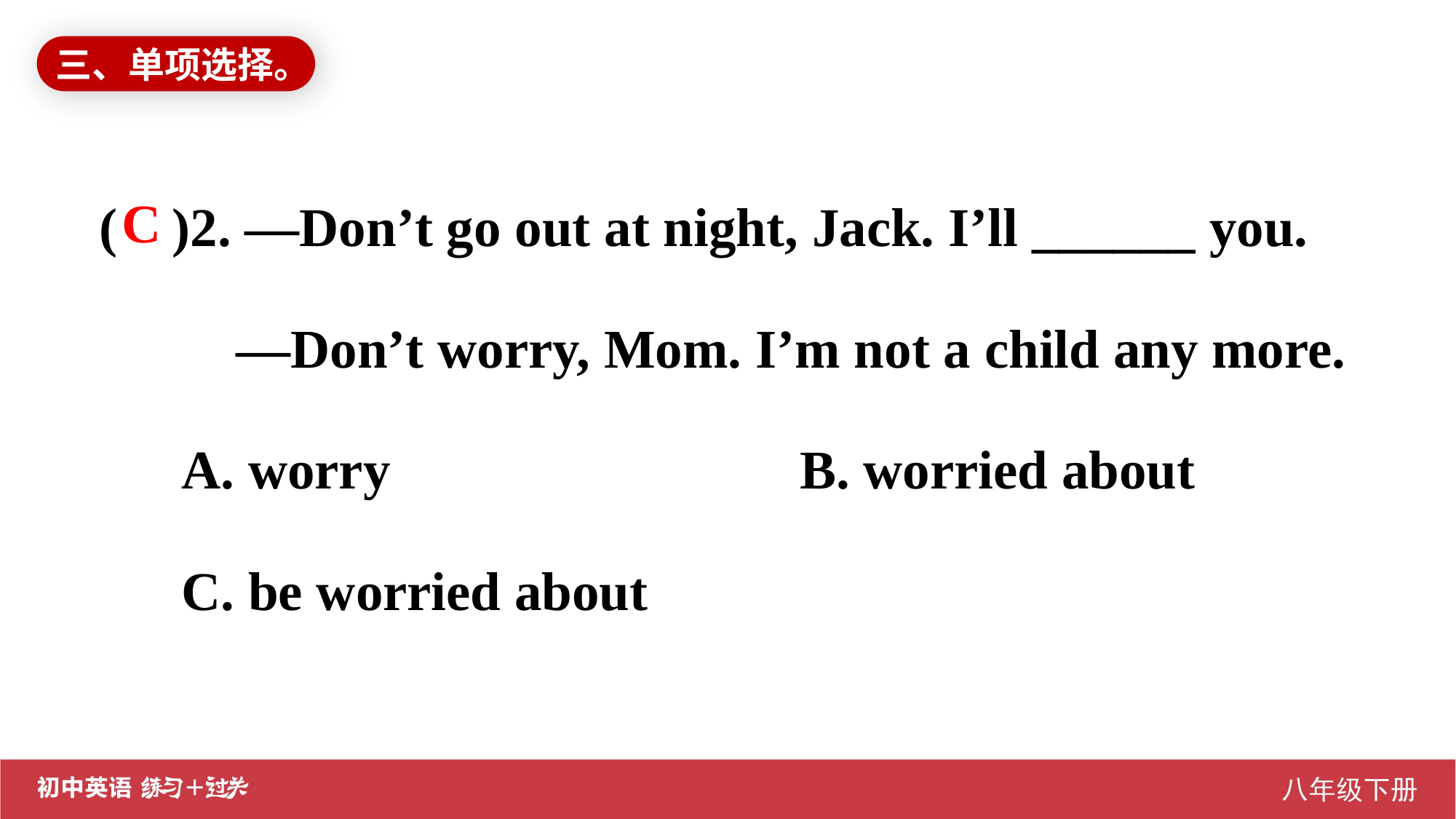

三、单项选择。
(    )2. —Don’t go out at night, Jack. I’ll ______ you.
          —Don’t worry, Mom. I’m not a child any more.
      A. worry                              B. worried about
      C. be worried about
C